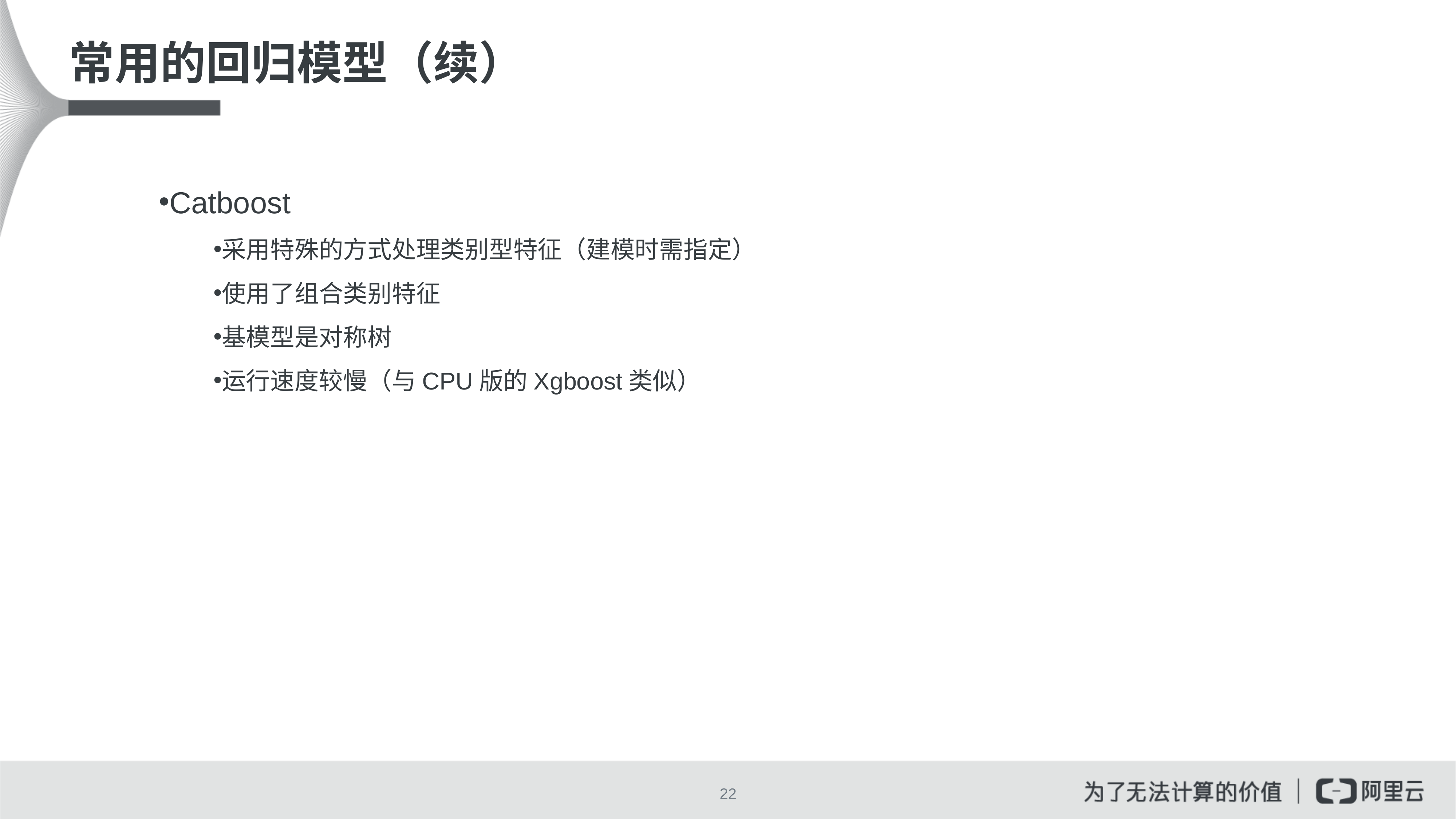

# 常用的回归模型（续）
Catboost
采用特殊的方式处理类别型特征（建模时需指定）
使用了组合类别特征
基模型是对称树
运行速度较慢（与CPU版的Xgboost类似）